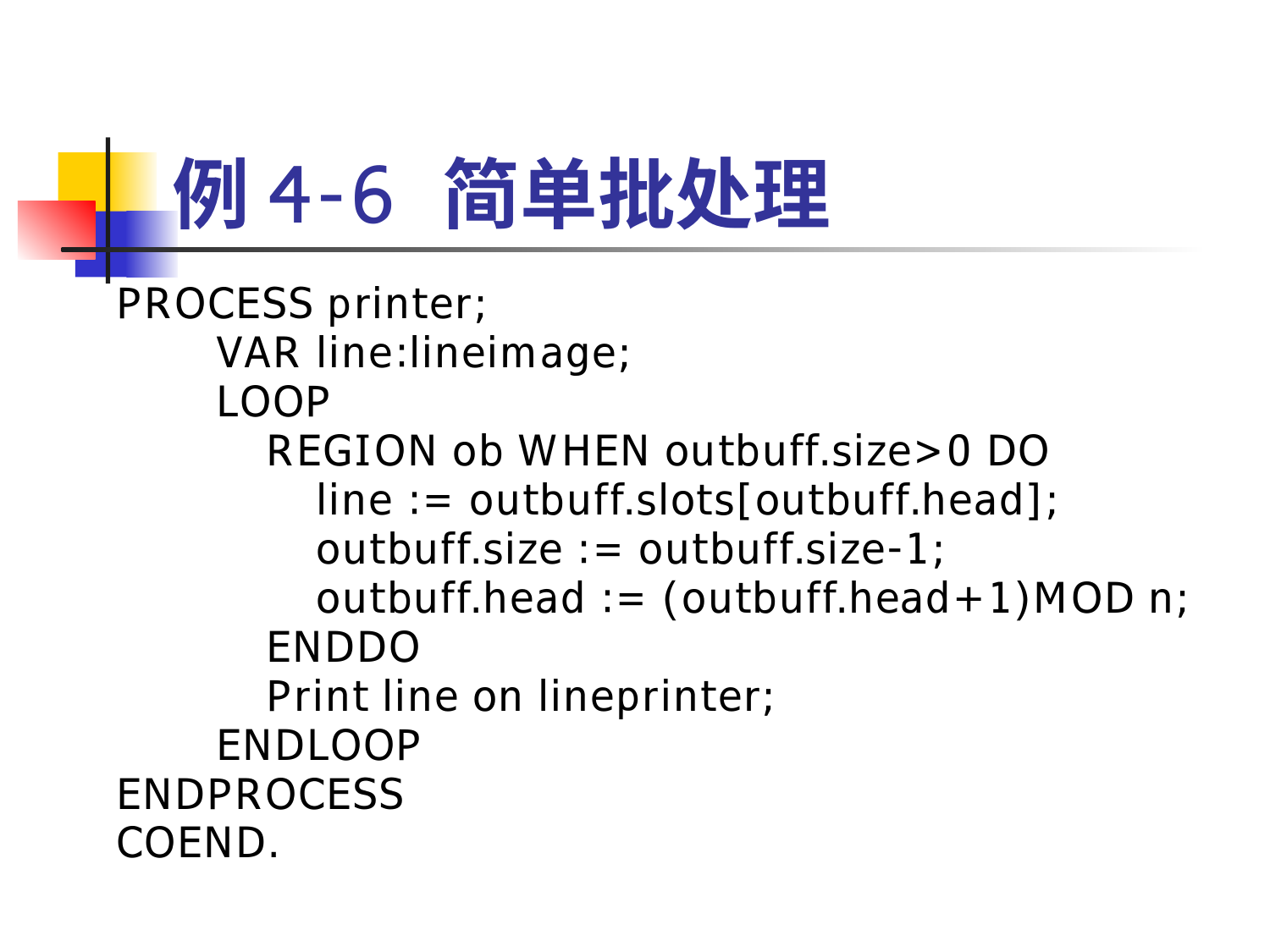

# 例4-6 简单批处理
PROCESS printer;
        VAR line:lineimage;
        LOOP
            REGION ob WHEN outbuff.size>0 DO
                line := outbuff.slots[outbuff.head];
                outbuff.size := outbuff.size-1;
                outbuff.head := (outbuff.head+1)MOD n;
            ENDDO
            Print line on lineprinter;
        ENDLOOP
ENDPROCESS
COEND.